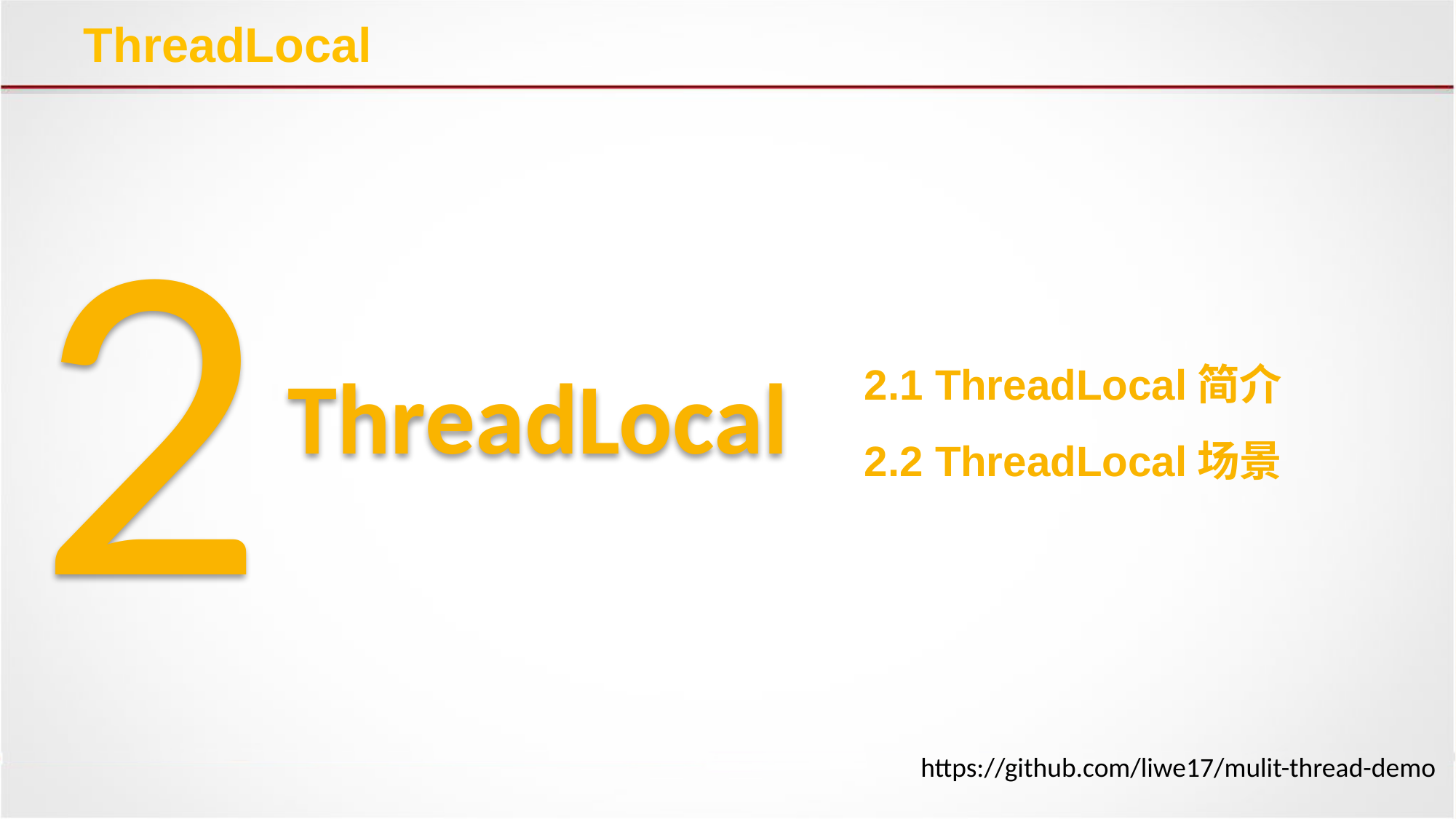

# ThreadLocal
2
ThreadLocal
2.1 ThreadLocal简介
2.2 ThreadLocal场景